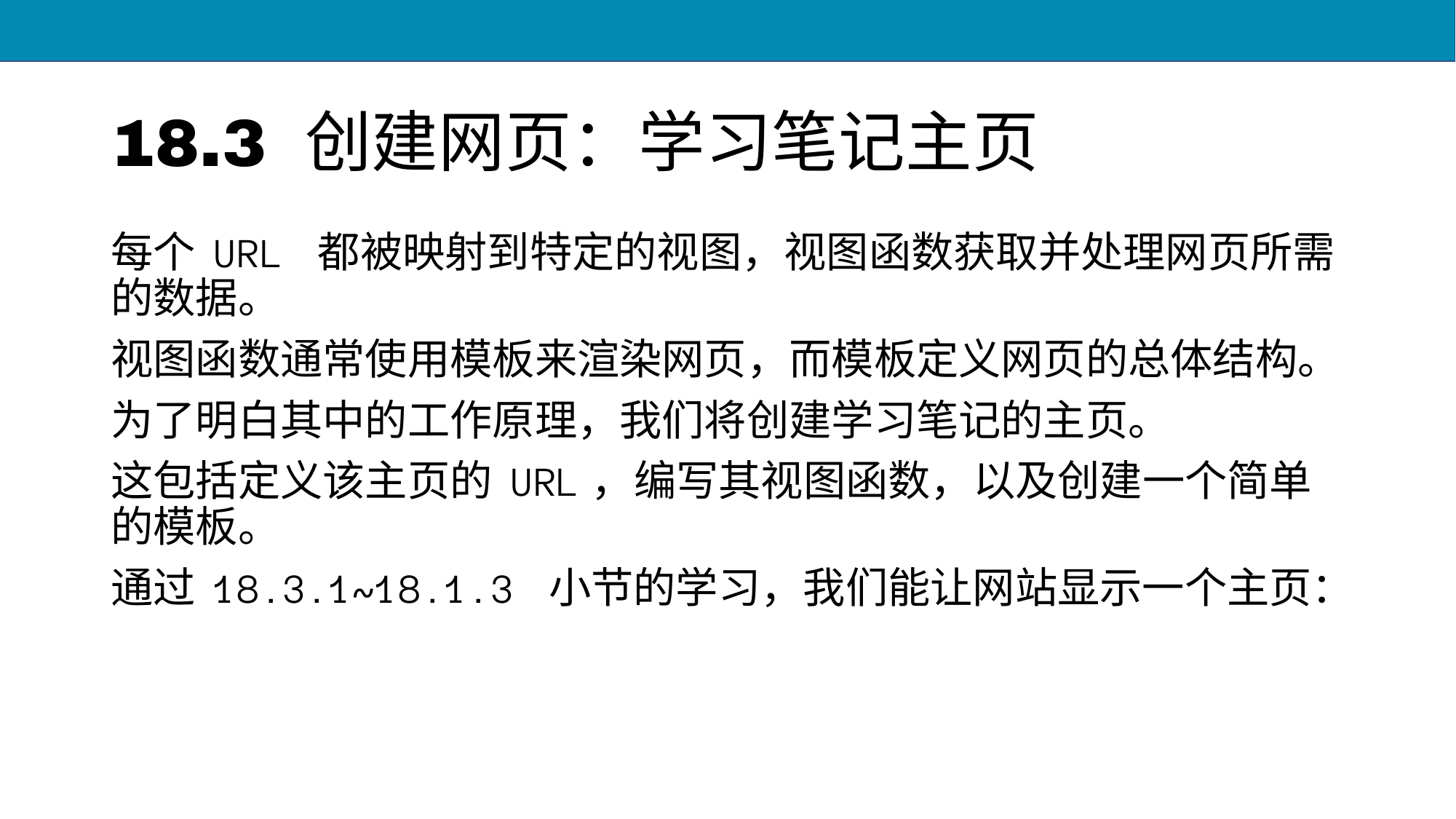

# 18.3 创建网页：学习笔记主页
每个 URL 都被映射到特定的视图，视图函数获取并处理网页所需的数据。
视图函数通常使用模板来渲染网页，而模板定义网页的总体结构。
为了明白其中的工作原理，我们将创建学习笔记的主页。
这包括定义该主页的 URL，编写其视图函数，以及创建一个简单的模板。
通过 18.3.1~18.1.3 小节的学习，我们能让网站显示一个主页：